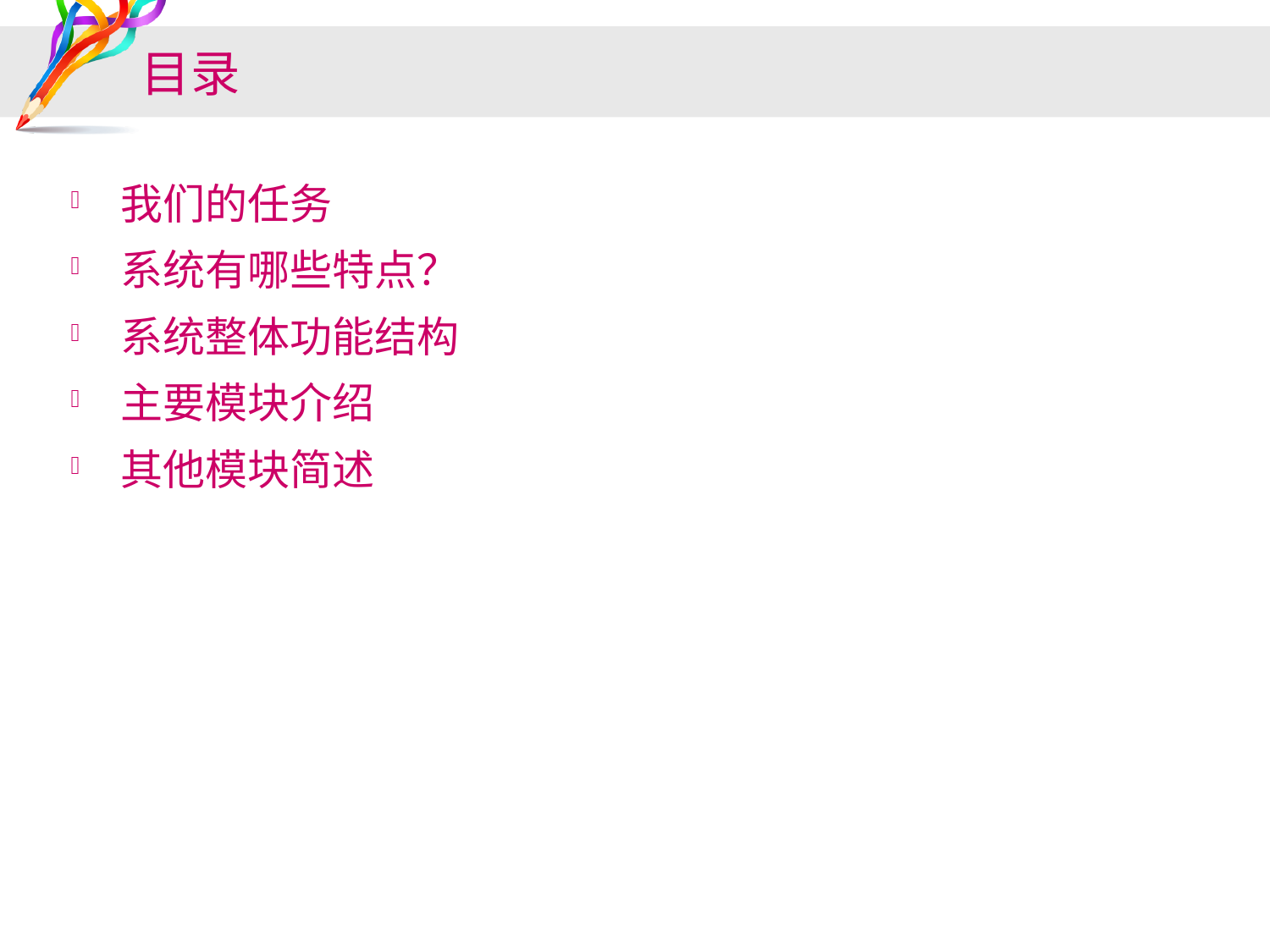

# 目录
我们的任务
系统有哪些特点？
系统整体功能结构
主要模块介绍
其他模块简述